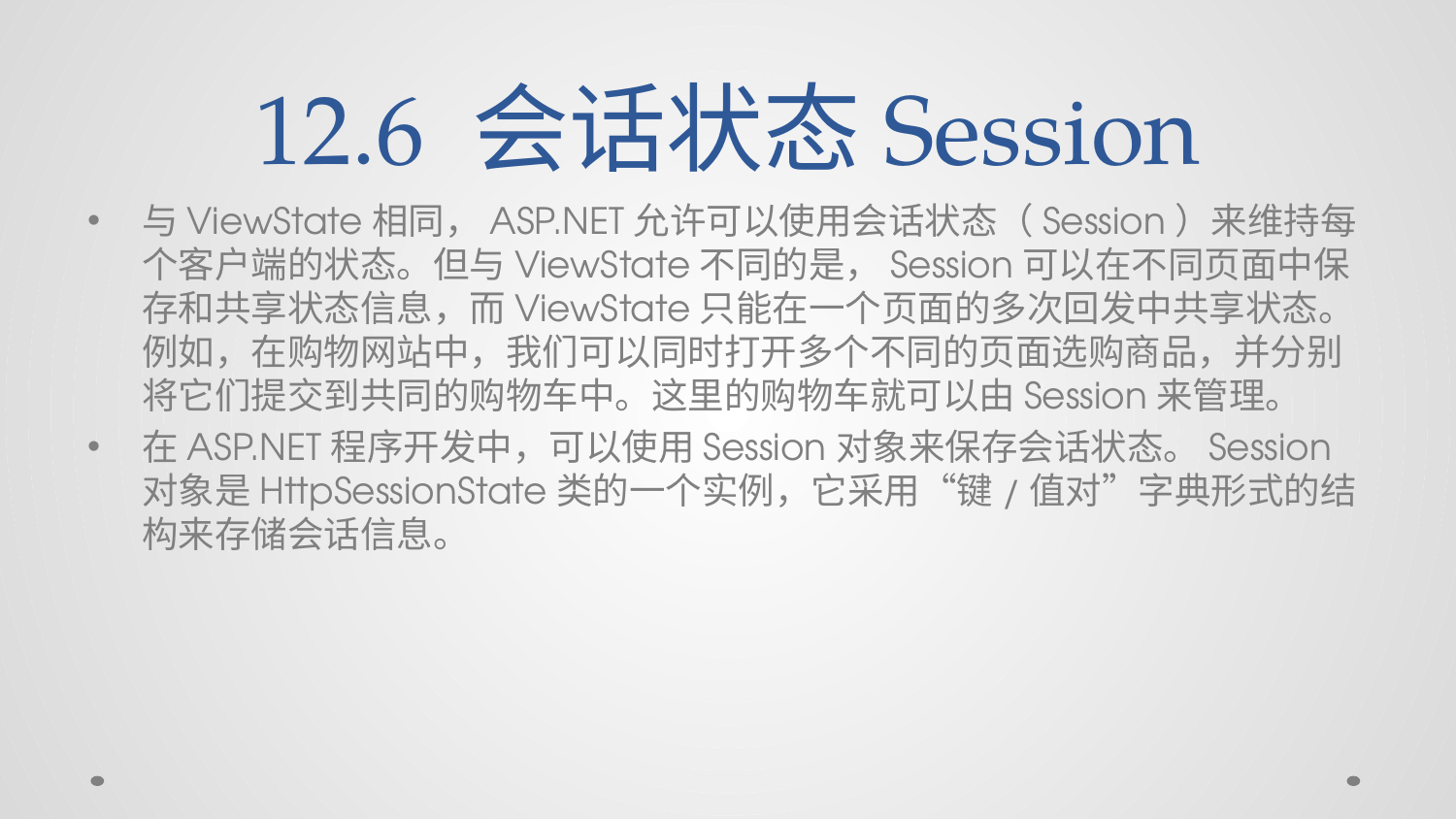

# 12.6 会话状态Session
与ViewState相同，ASP.NET允许可以使用会话状态（Session）来维持每个客户端的状态。但与ViewState不同的是，Session可以在不同页面中保存和共享状态信息，而ViewState只能在一个页面的多次回发中共享状态。例如，在购物网站中，我们可以同时打开多个不同的页面选购商品，并分别将它们提交到共同的购物车中。这里的购物车就可以由Session来管理。
在ASP.NET程序开发中，可以使用Session对象来保存会话状态。Session对象是HttpSessionState类的一个实例，它采用“键/值对”字典形式的结构来存储会话信息。